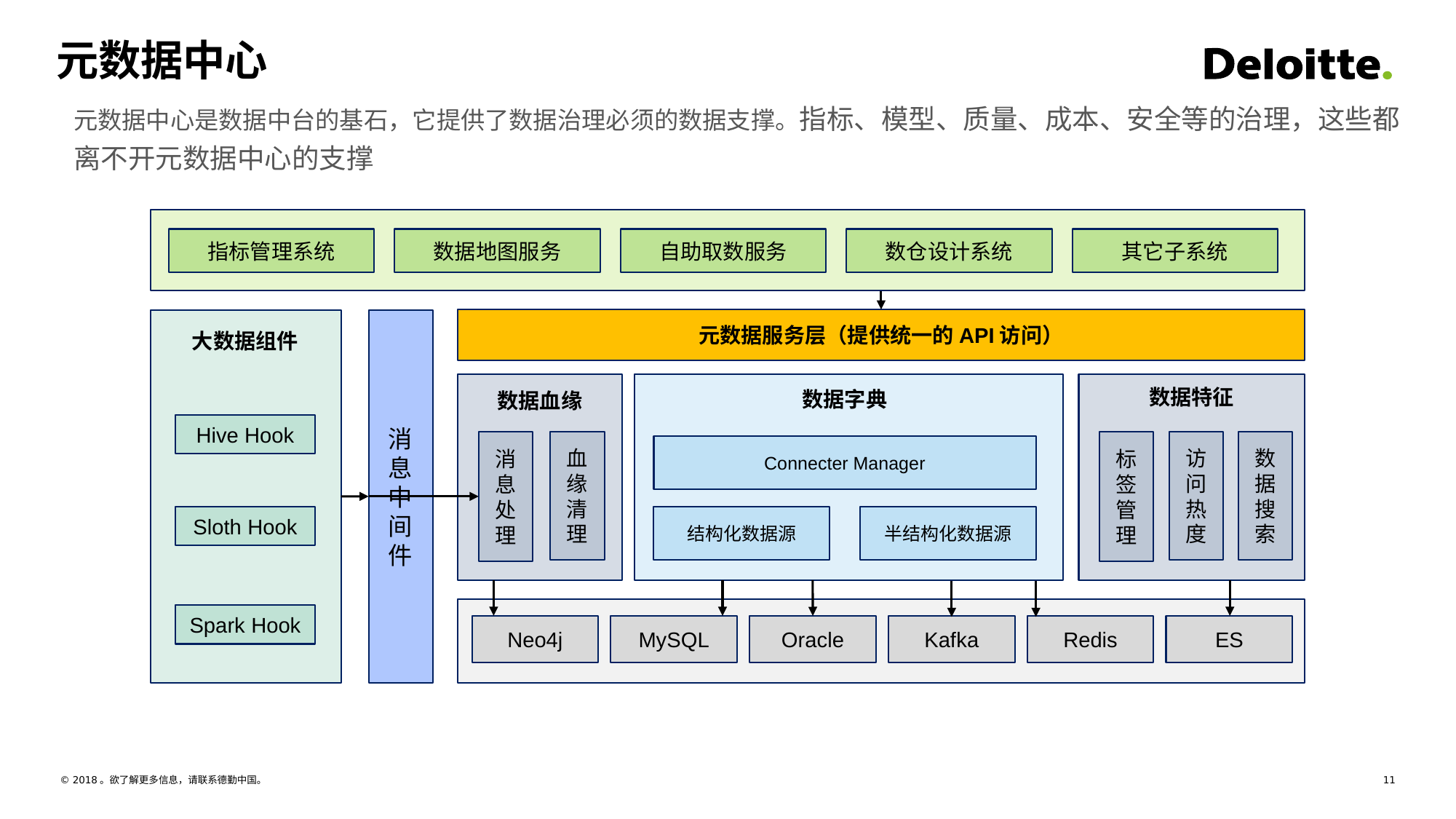

# 元数据中心

元数据中心是数据中台的基石，它提供了数据治理必须的数据支撑。指标、模型、质量、成本、安全等的治理，这些都离不开元数据中心的支撑

指标管理系统
数据地图服务
自助取数服务
数仓设计系统
其它子系统
元数据服务层（提供统一的API访问）

消息中间件
大数据组件

数据特征
数据字典
数据血缘
Hive Hook
访问热度
数据搜索
消息处理
血缘清理
标签管理
Connecter Manager
Sloth Hook
结构化数据源
半结构化数据源

Spark Hook
Neo4j
MySQL
Oracle
Kafka
Redis
ES